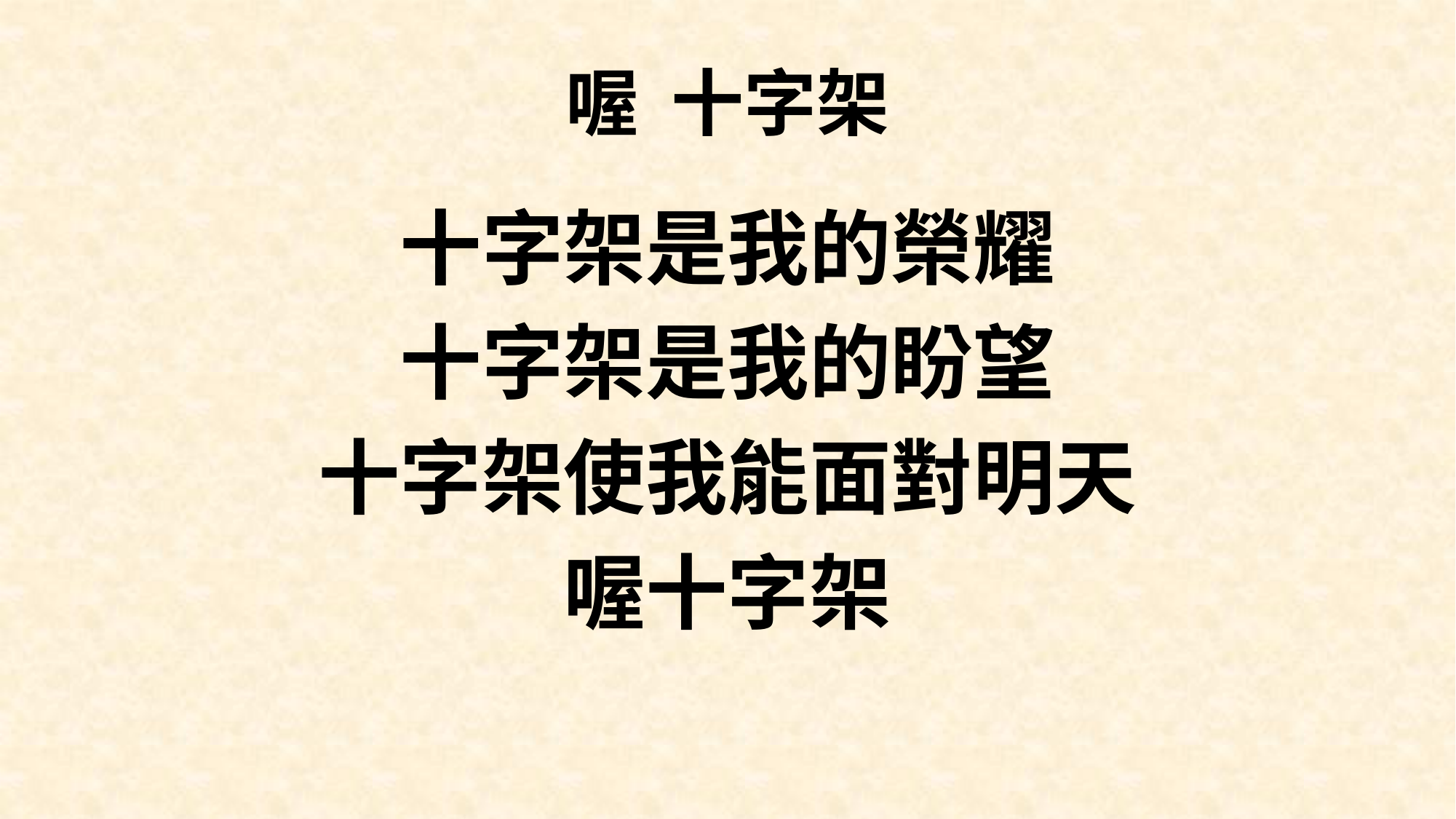

# 喔  十字架
十字架是我的榮耀
十字架是我的盼望
十字架使我能面對明天
喔十字架